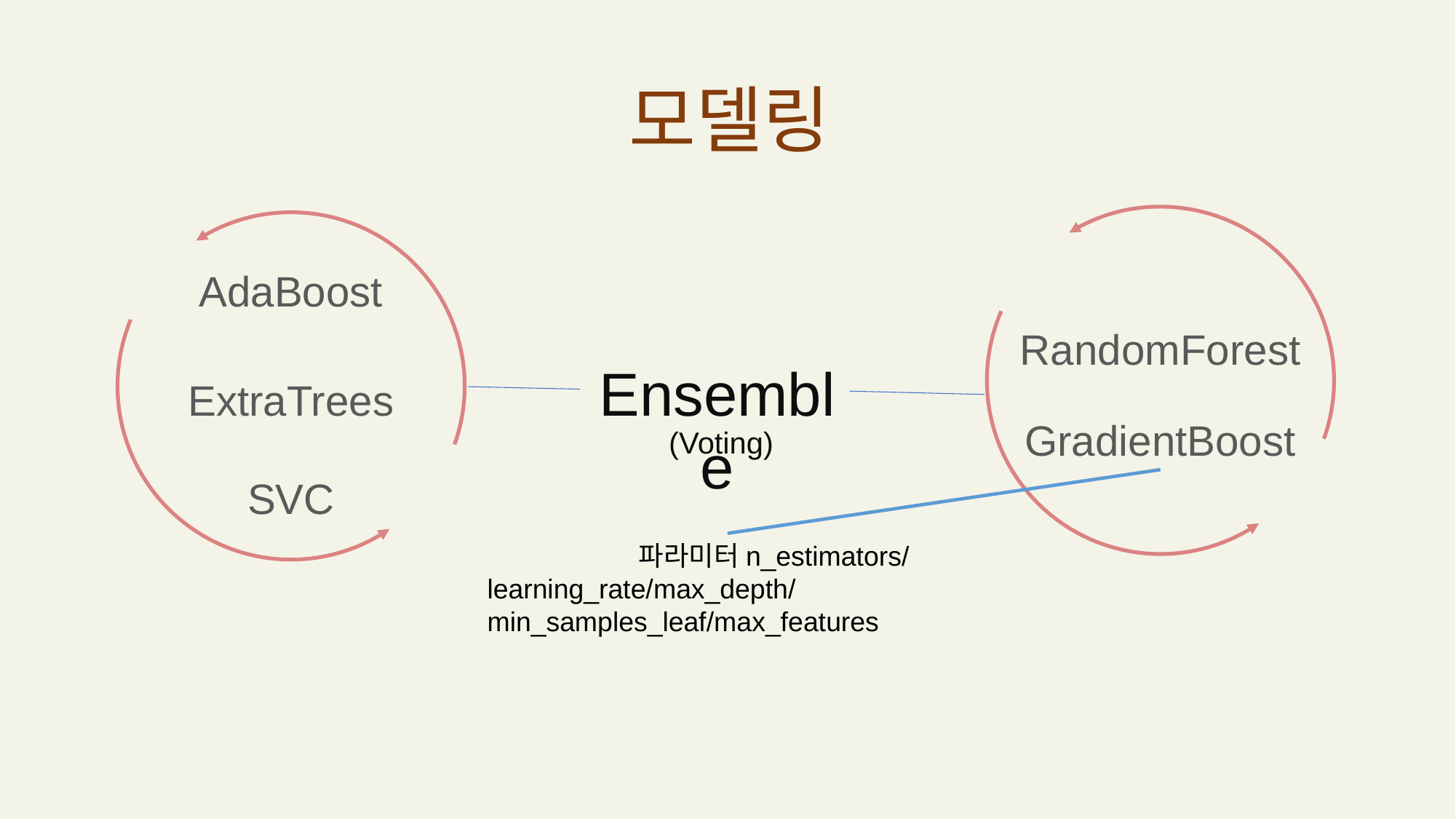

모델링

AdaBoost
RandomForest
Ensemble
ExtraTrees
GradientBoost
(Voting)
SVC
                   파라미터n_estimators/learning_rate/max_depth/min_samples_leaf/max_features